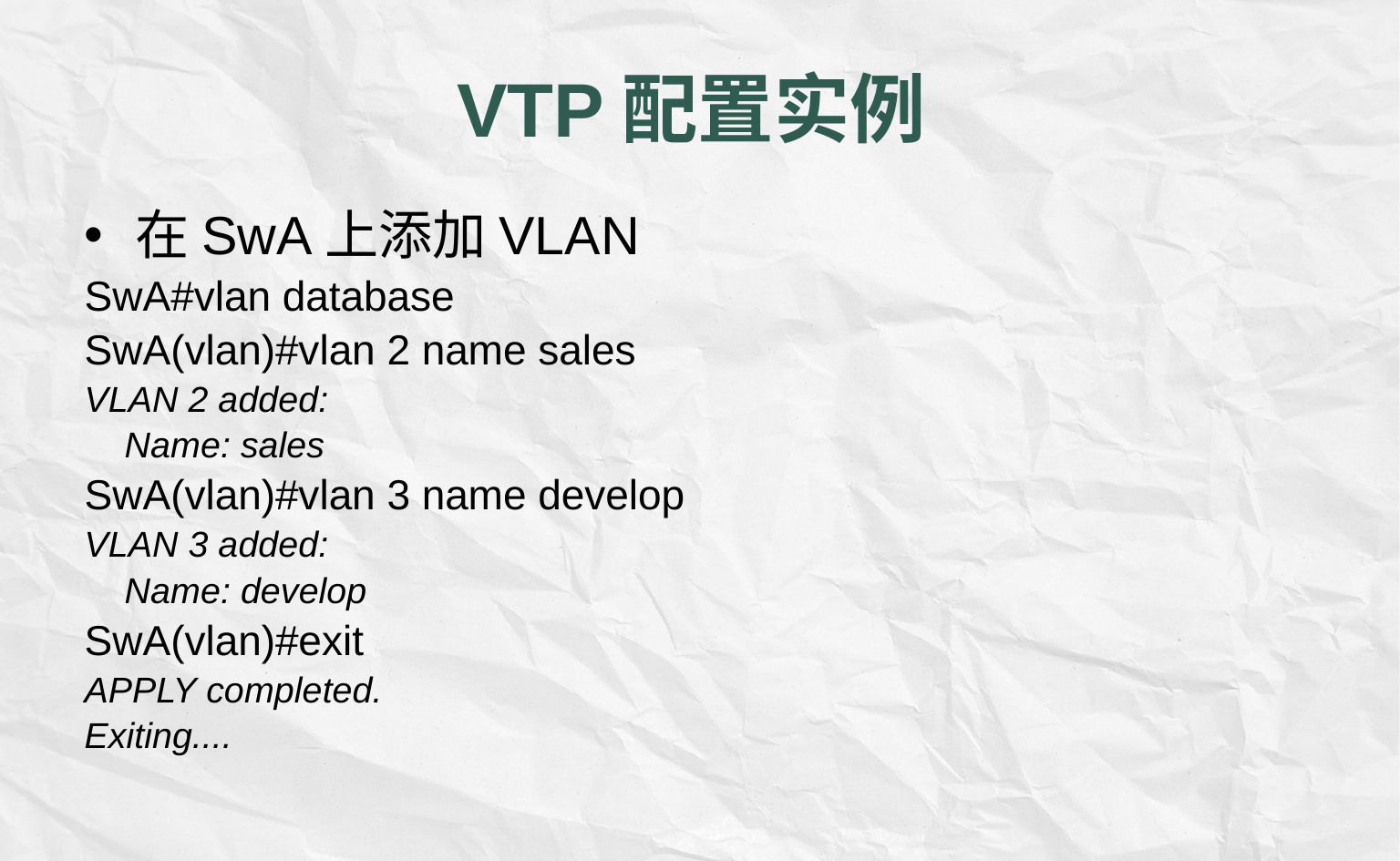

# VTP配置实例
在SwA上添加VLAN
SwA#vlan database
SwA(vlan)#vlan 2 name sales
VLAN 2 added:
    Name: sales
SwA(vlan)#vlan 3 name develop
VLAN 3 added:
    Name: develop
SwA(vlan)#exit
APPLY completed.
Exiting....

94